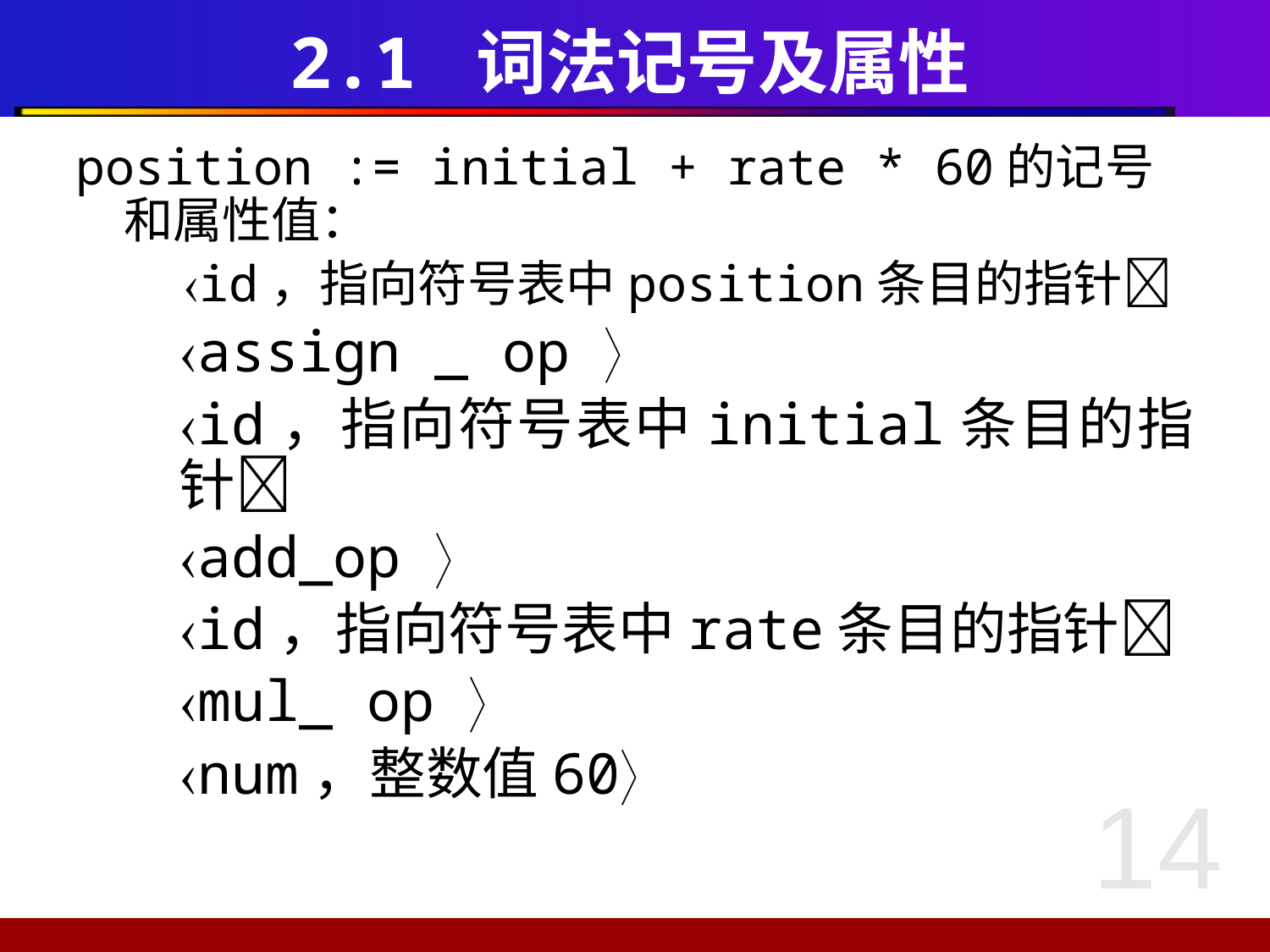

# 2.1 词法记号及属性
position := initial + rate * 60的记号和属性值：
	  〈id，指向符号表中position条目的指针〉
	〈assign _ op 〉
	〈id，指向符号表中initial条目的指针〉
	〈add_op 〉
	〈id，指向符号表中rate条目的指针〉
	〈mul_ op 〉
	〈num，整数值60〉
14